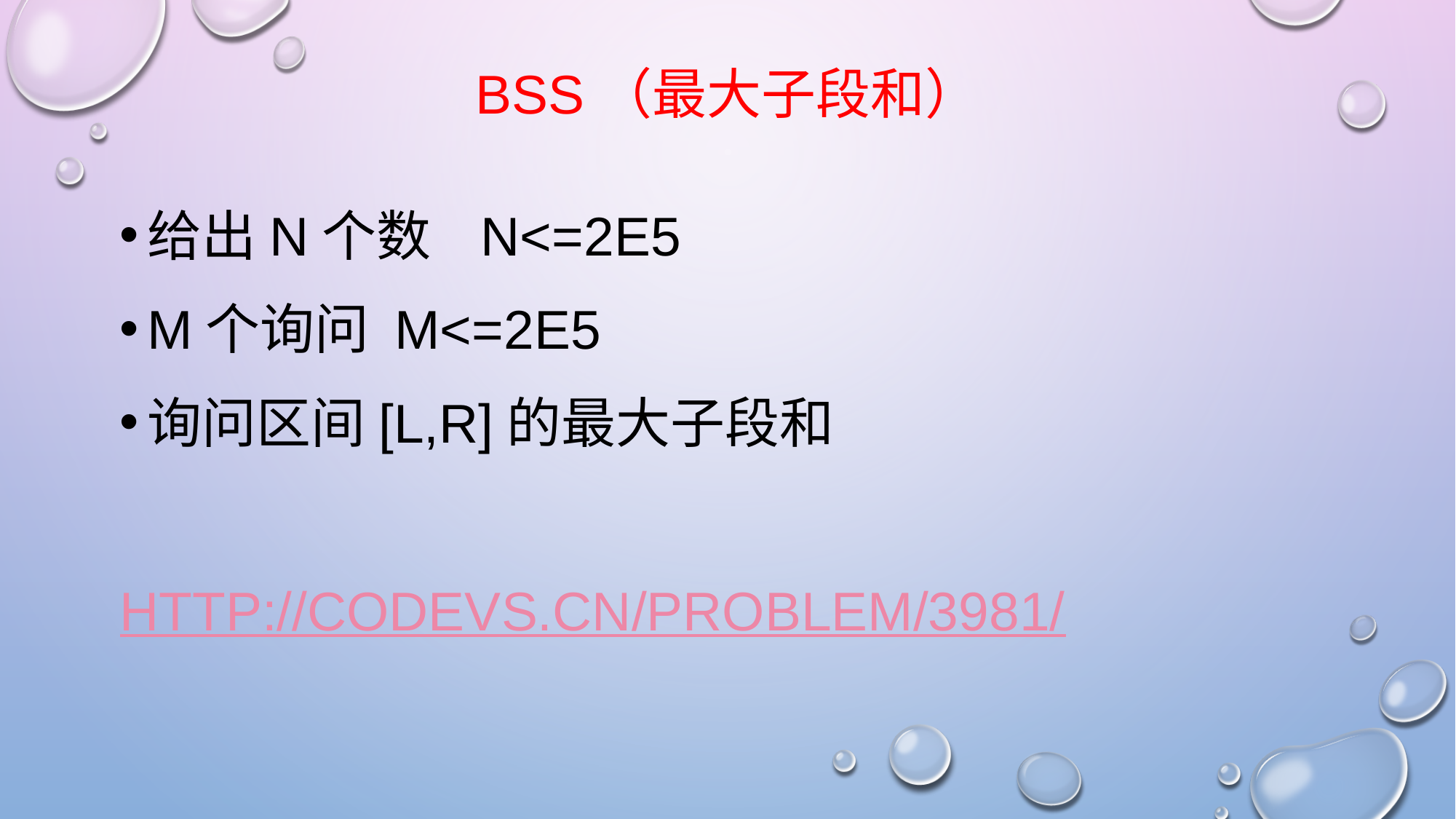

# BSS（最大子段和）
给出n个数   n<=2e5
m个询问 m<=2e5
询问区间[l,r]的最大子段和

http://codevs.cn/problem/3981/